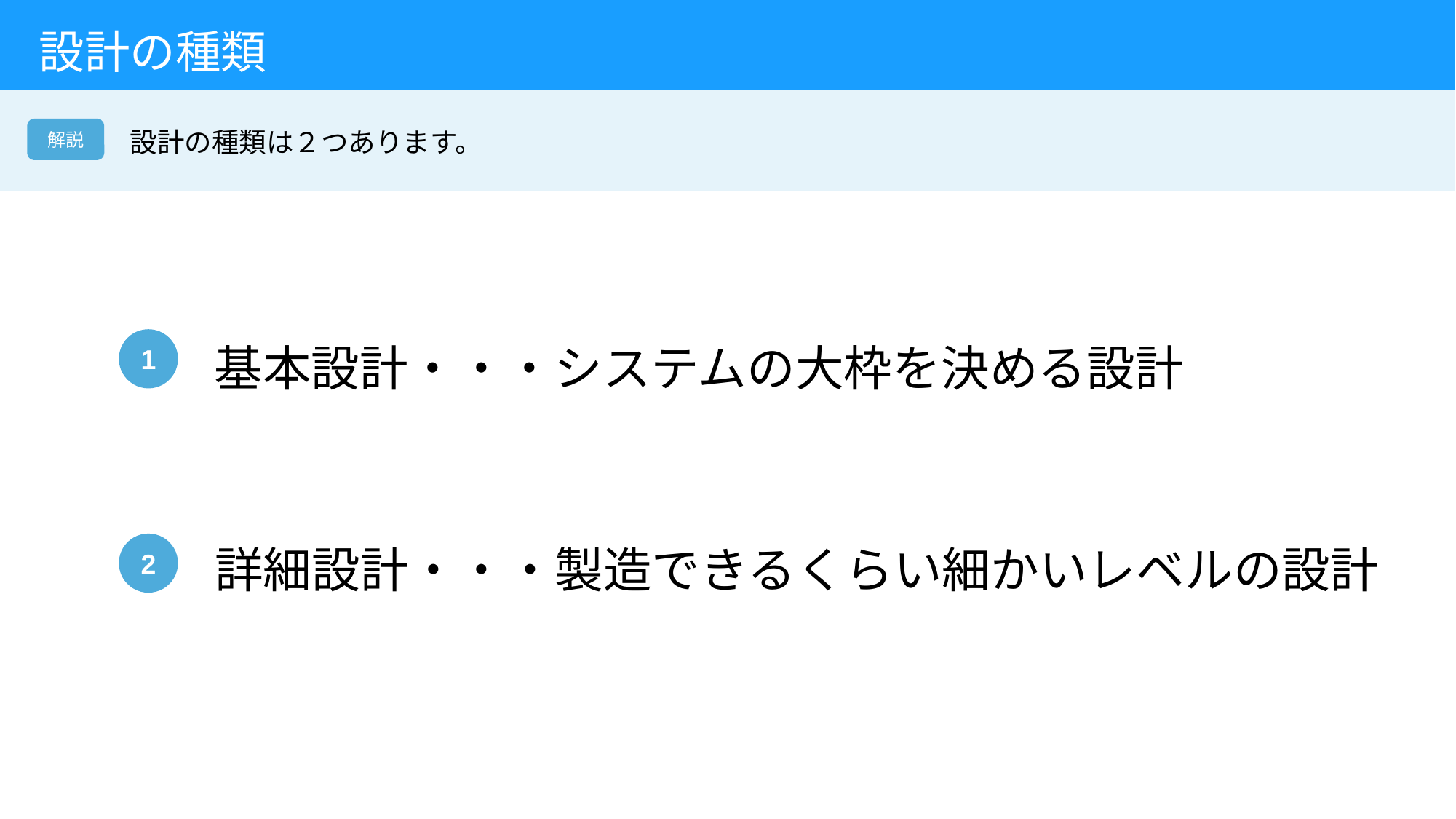

# 設計の種類

解説
設計の種類は２つあります。
1
基本設計・・・システムの大枠を決める設計
2
詳細設計・・・製造できるくらい細かいレベルの設計